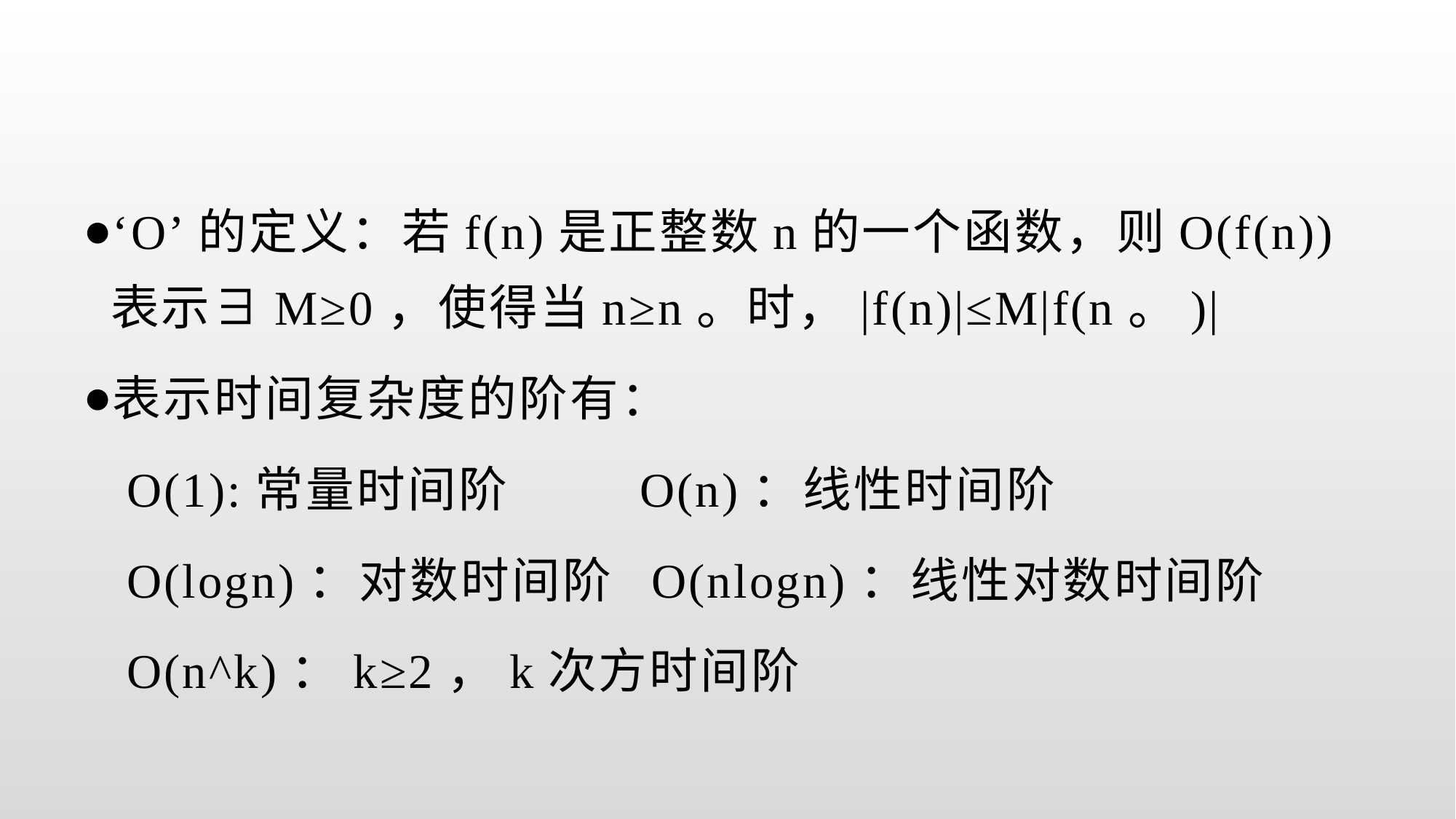

‘O’的定义：若f(n)是正整数n的一个函数，则O(f(n))表示∃M≥0，使得当n≥n。时，|f(n)|≤M|f(n。)|
表示时间复杂度的阶有：
   O(1):常量时间阶         O(n)：线性时间阶
   O(logn)：对数时间阶  O(nlogn)：线性对数时间阶
   O(n^k)：k≥2，k次方时间阶